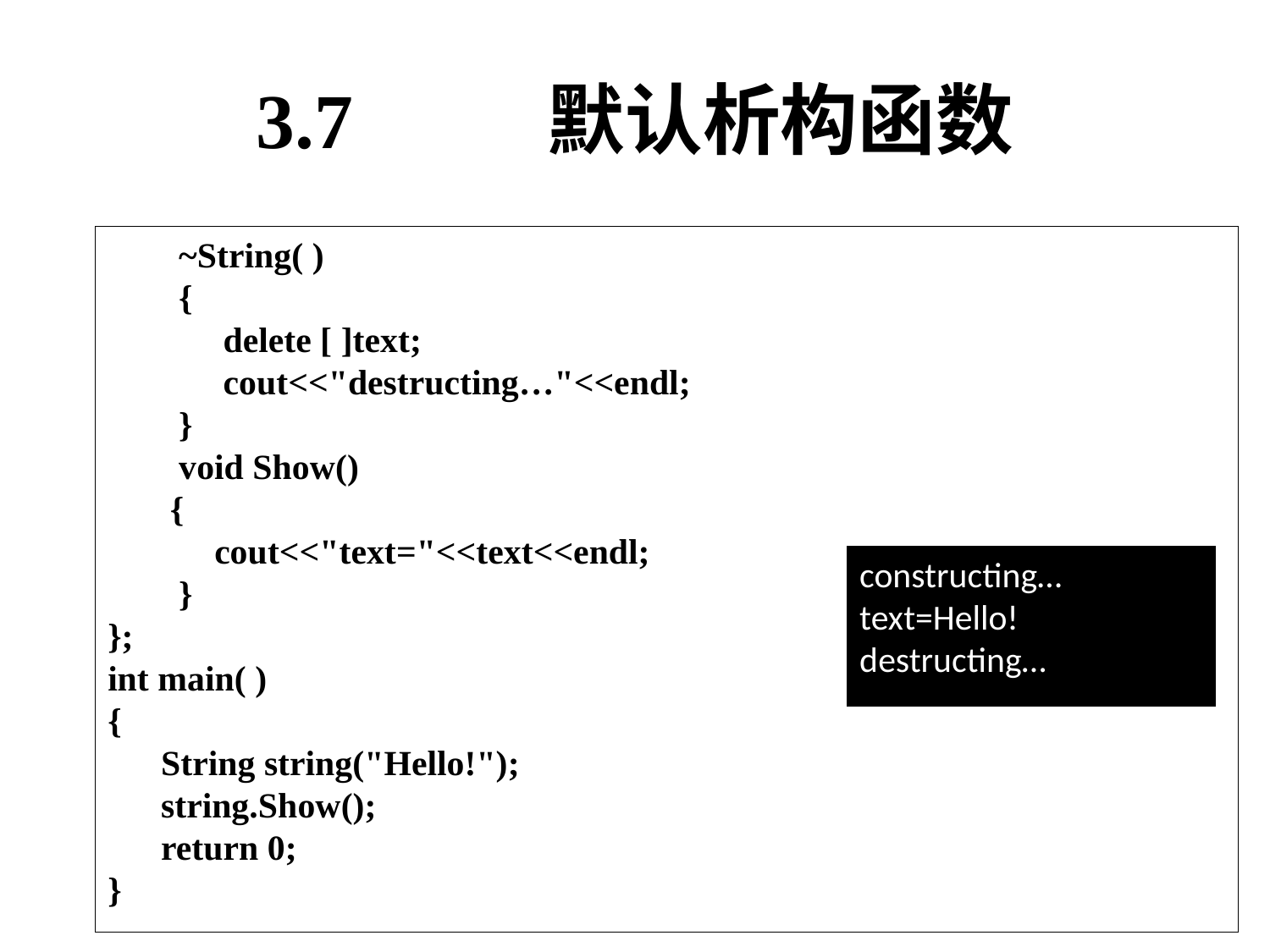

# 3.7         默认析构函数
        ~String( )
        {
             delete [ ]text;
             cout<<"destructing…"<<endl;
        }
        void Show()
       {
            cout<<"text="<<text<<endl;
        }
};
int main( )
{
      String string("Hello!");
      string.Show();
      return 0;
}
constructing…
text=Hello!
destructing…